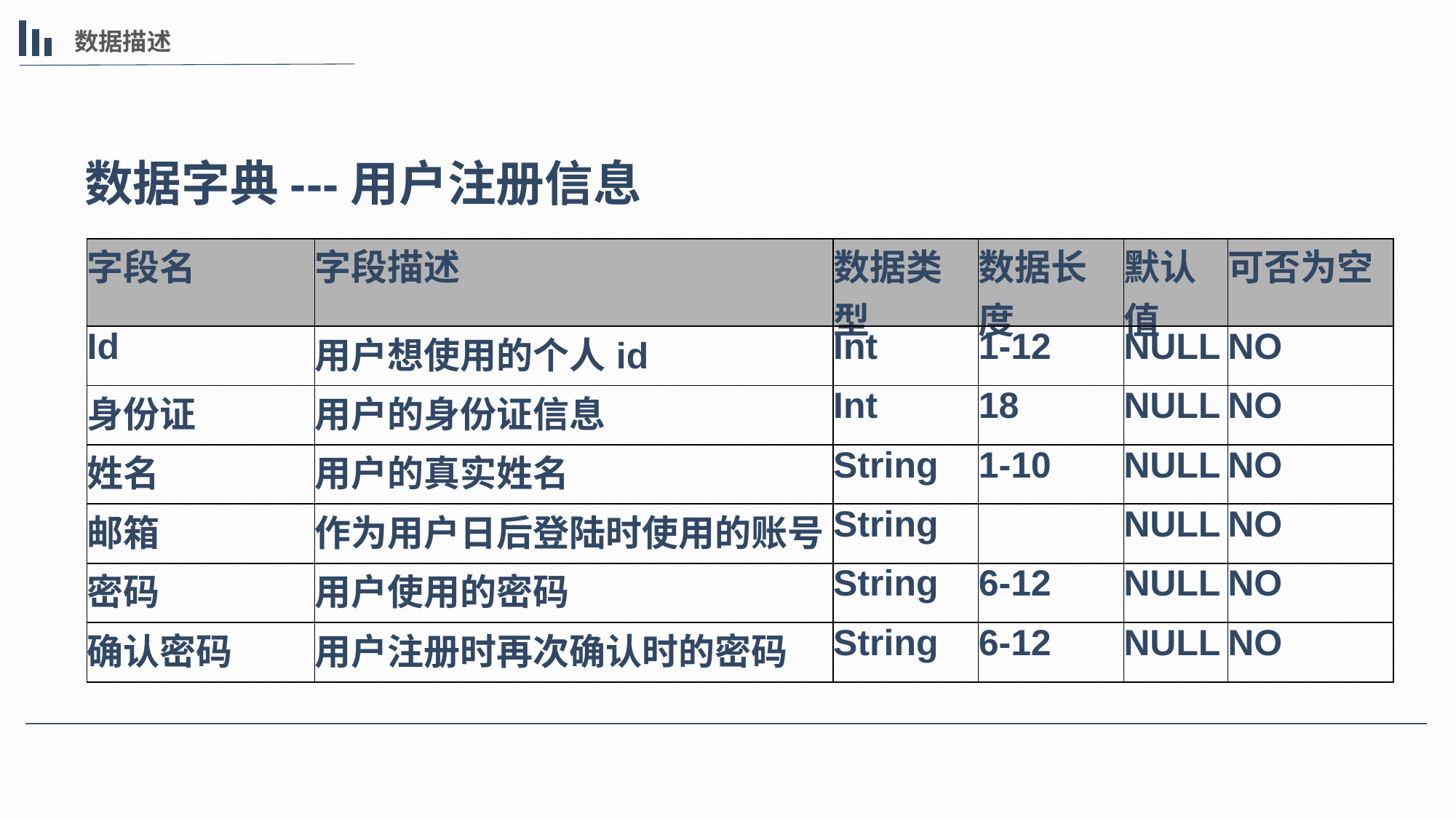

数据描述

数据字典---用户注册信息

| 字段名 | 字段描述 | 数据类型 | 数据长度 | 默认值 | 可否为空 |
| --- | --- | --- | --- | --- | --- |
| Id | 用户想使用的个人id | Int | 1-12 | NULL | NO |
| 身份证 | 用户的身份证信息 | Int | 18 | NULL | NO |
| 姓名 | 用户的真实姓名 | String | 1-10 | NULL | NO |
| 邮箱 | 作为用户日后登陆时使用的账号 | String |  | NULL | NO |
| 密码 | 用户使用的密码 | String | 6-12 | NULL | NO |
| 确认密码 | 用户注册时再次确认时的密码 | String | 6-12 | NULL | NO |